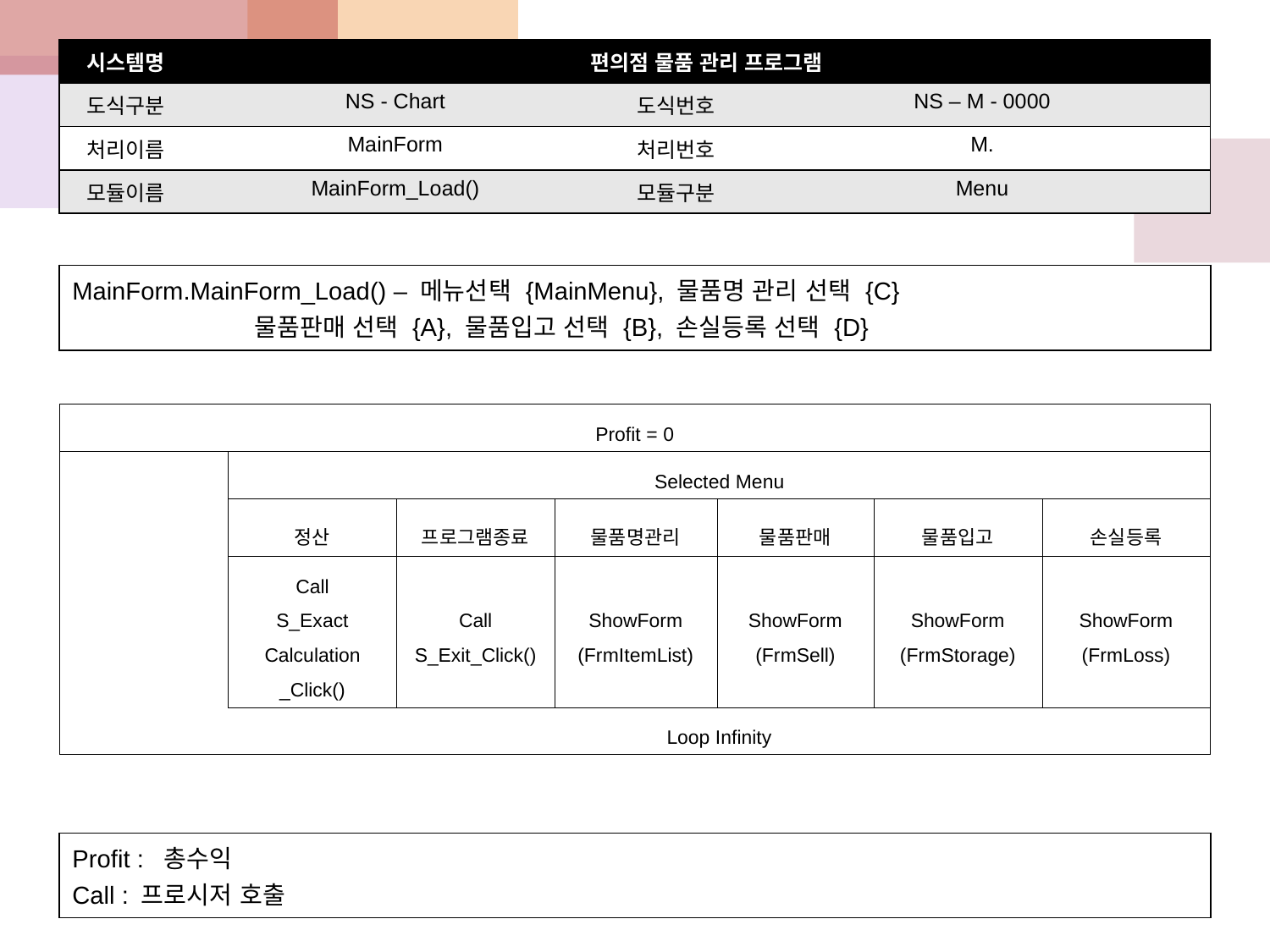

| 시스템명 | 편의점 물품 관리 프로그램 |  |  |
| --- | --- | --- | --- |
| 도식구분 | NS - Chart | 도식번호 | NS – M - 0000 |
| 처리이름 | MainForm | 처리번호 | M. |
| 모듈이름 | MainForm\_Load() | 모듈구분 | Menu |
| MainForm.MainForm\_Load() – 메뉴선택 {MainMenu}, 물품명 관리 선택 {C} 물품판매 선택 {A}, 물품입고 선택 {B}, 손실등록 선택 {D} |
| --- |
| Profit = 0 |  |  |  |  |  |  |
| --- | --- | --- | --- | --- | --- | --- |
|  |  | Selected Menu |  |  |  |  |
|  | 정산 | 프로그램종료 | 물품명관리 | 물품판매 | 물품입고 | 손실등록 |
|  | Call S\_Exact Calculation \_Click() | Call S\_Exit\_Click() | ShowForm (FrmItemList) | ShowForm (FrmSell) | ShowForm (FrmStorage) | ShowForm (FrmLoss) |
|  | Loop Infinity |  |  |  |  |  |
| Profit : 총수익 Call : 프로시저 호출 |
| --- |